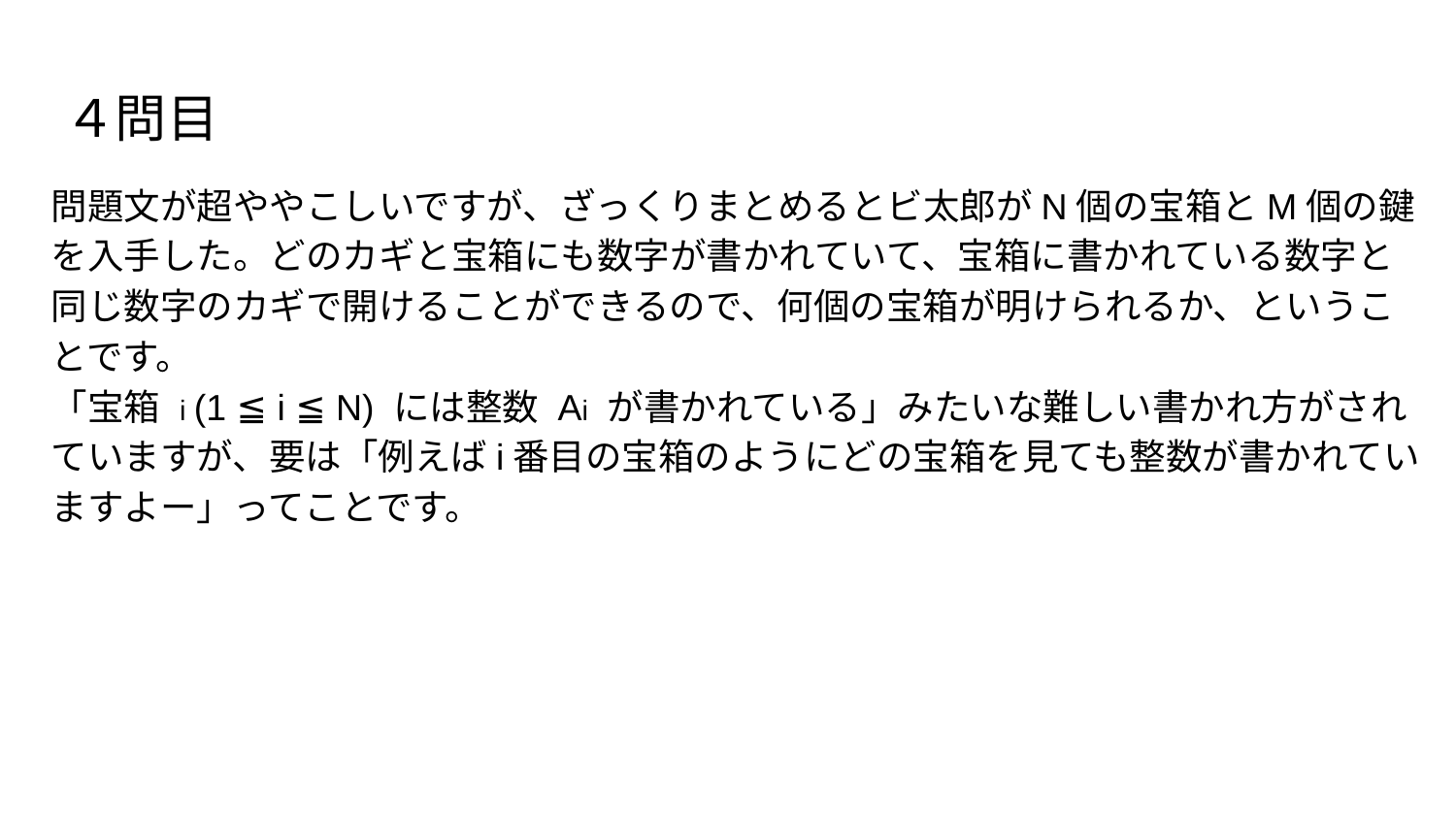

# ４問目
問題文が超ややこしいですが、ざっくりまとめるとビ太郎がN個の宝箱とM個の鍵を入手した。どのカギと宝箱にも数字が書かれていて、宝箱に書かれている数字と同じ数字のカギで開けることができるので、何個の宝箱が明けられるか、ということです。
「宝箱 i (1 ≦ i ≦ N) には整数 Ai が書かれている」みたいな難しい書かれ方がされていますが、要は「例えばi番目の宝箱のようにどの宝箱を見ても整数が書かれていますよー」ってことです。